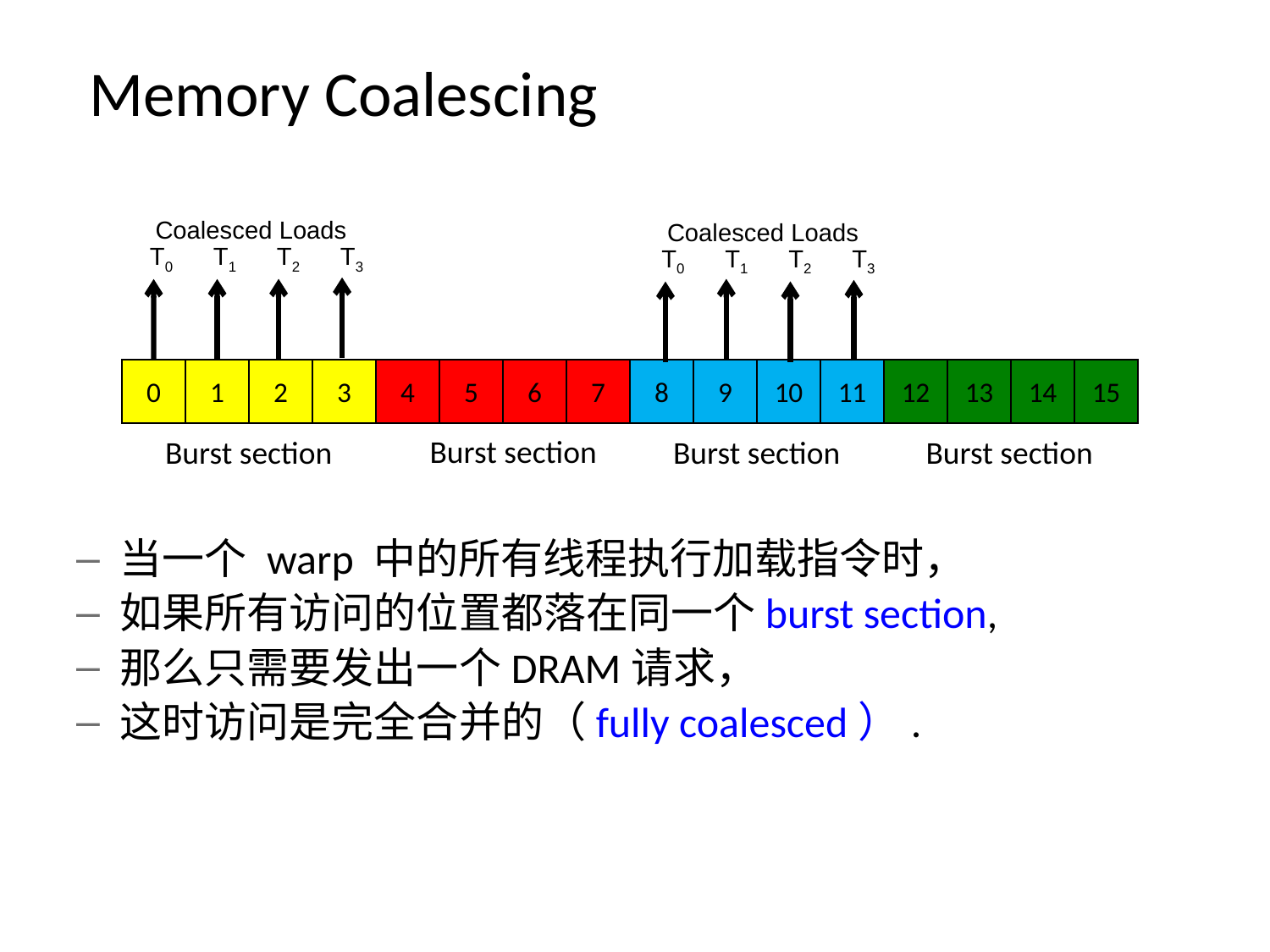

10
# Memory Coalescing
Coalesced Loads

Coalesced Loads

T0
T1
T2
T3
T0
T1
T2
T3

0

1

2

3

4

5

6

7

8

9

10

11

12

13

14

15
Burst section
Burst section
Burst section
Burst section
当一个 warp 中的所有线程执行加载指令时，
如果所有访问的位置都落在同一个burst section,
那么只需要发出一个DRAM请求，
这时访问是完全合并的（fully coalesced）.